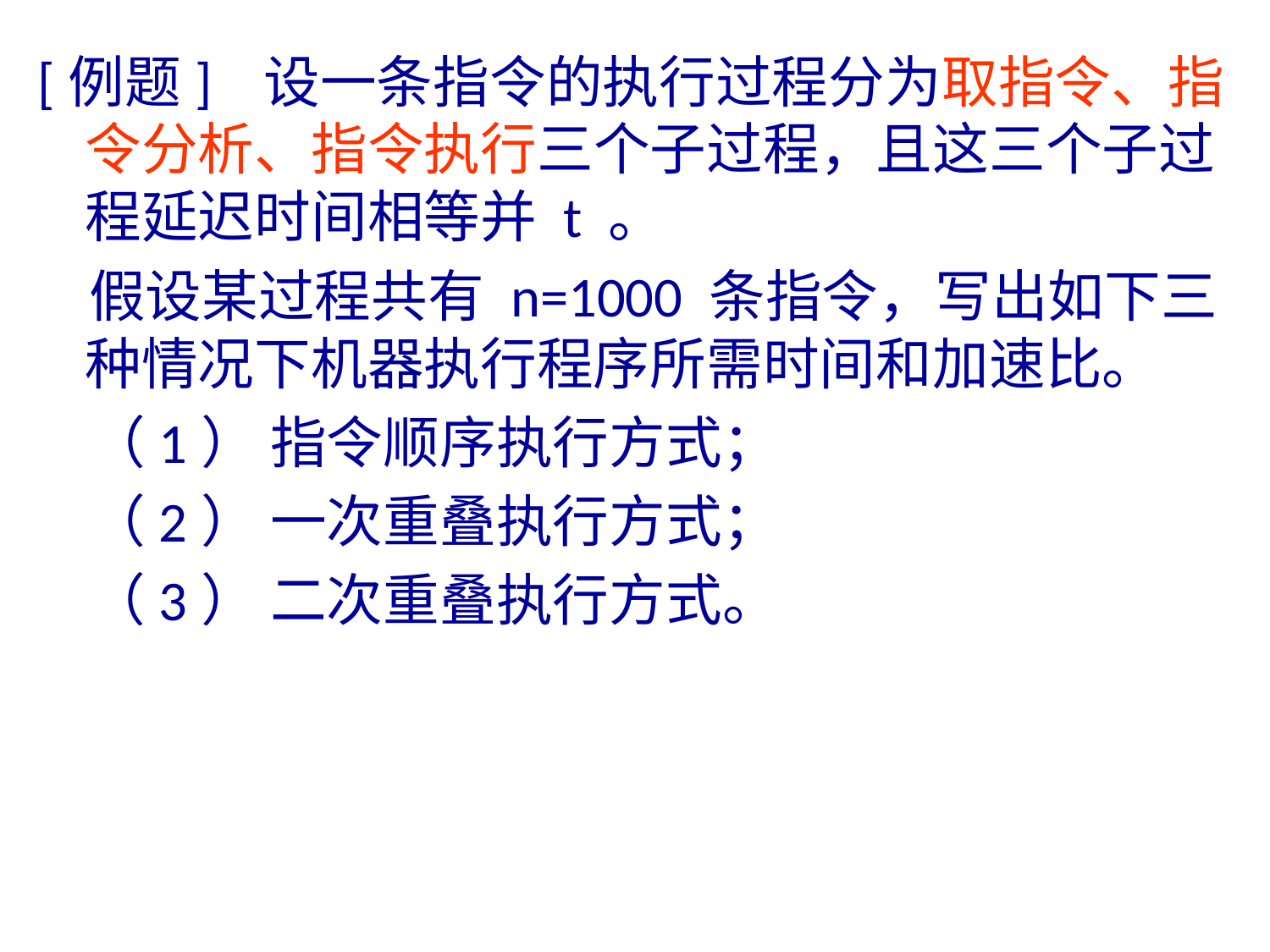

[例题]   设一条指令的执行过程分为取指令、指令分析、指令执行三个子过程，且这三个子过程延迟时间相等并 t 。
   假设某过程共有 n=1000 条指令，写出如下三种情况下机器执行程序所需时间和加速比。
   （1） 指令顺序执行方式；
   （2） 一次重叠执行方式；
   （3） 二次重叠执行方式。